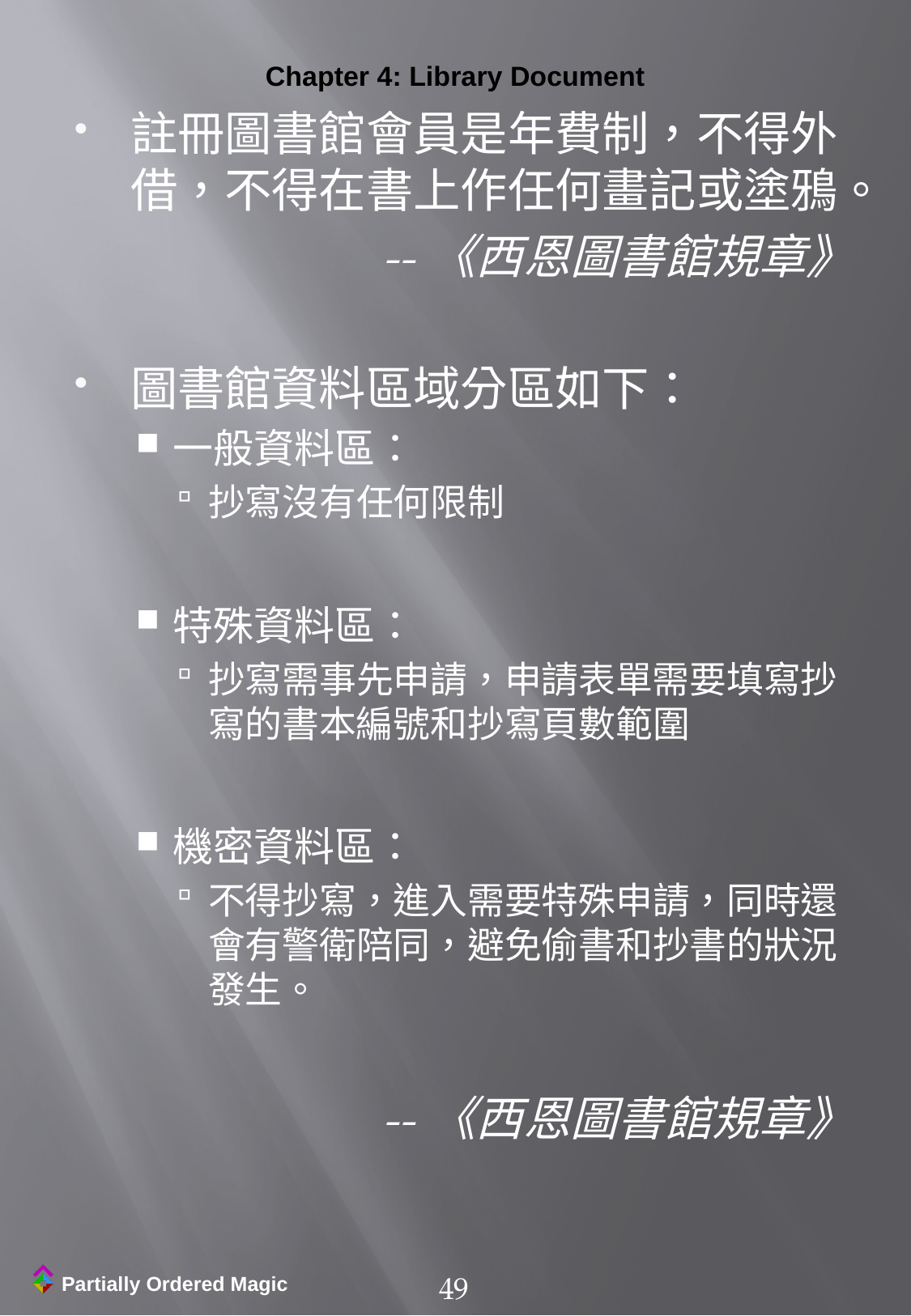

# Chapter 4: Library Document
註冊圖書館會員是年費制，不得外借，不得在書上作任何畫記或塗鴉。
--《西恩圖書館規章》

圖書館資料區域分區如下：
一般資料區：
抄寫沒有任何限制

特殊資料區：
抄寫需事先申請，申請表單需要填寫抄寫的書本編號和抄寫頁數範圍

機密資料區：
不得抄寫，進入需要特殊申請，同時還會有警衛陪同，避免偷書和抄書的狀況發生。

--《西恩圖書館規章》